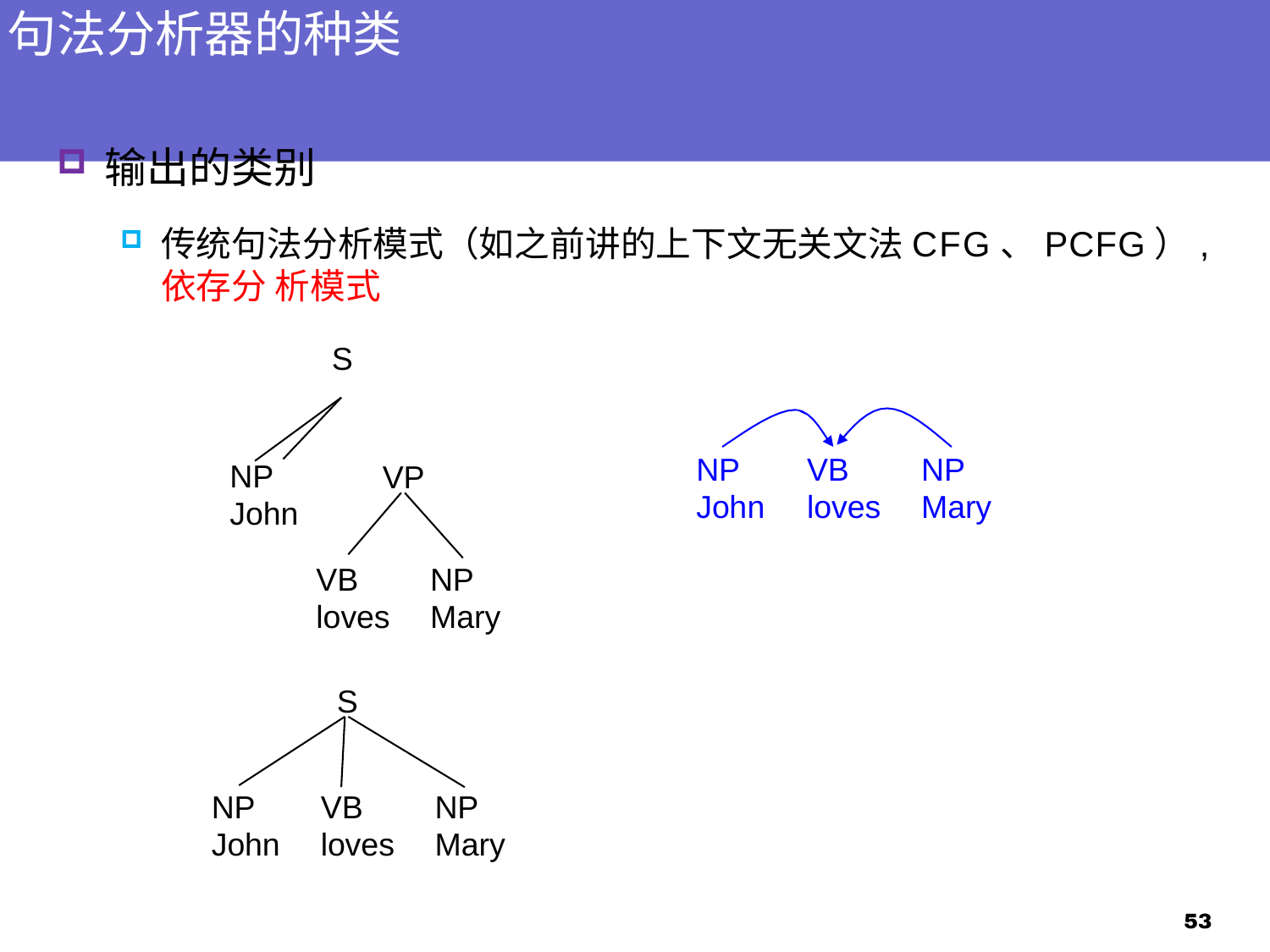

# 句法分析器的种类
输出的类别
传统句法分析模式（如之前讲的上下文无关文法CFG、PCFG）, 依存分 析模式

S

NP	VB	NP
John	loves	Mary
NP
John
VP

VB	NP
loves	Mary

S

NP	VB	NP
John	loves	Mary

53